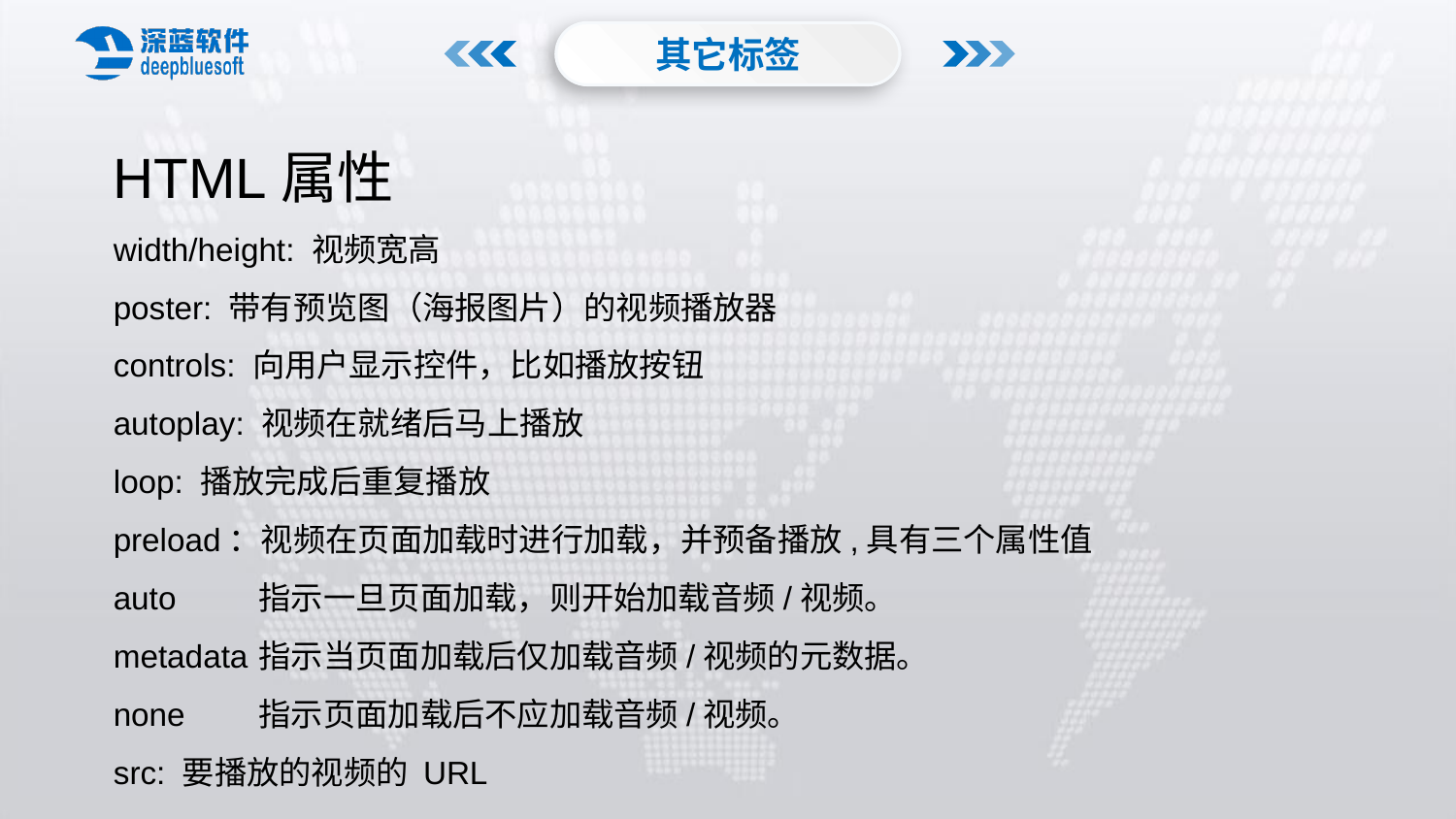

其它标签

HTML属性
width/height: 视频宽高
poster: 带有预览图（海报图片）的视频播放器
controls: 向用户显示控件，比如播放按钮
autoplay: 视频在就绪后马上播放
loop: 播放完成后重复播放
preload：视频在页面加载时进行加载，并预备播放,具有三个属性值
auto	指示一旦页面加载，则开始加载音频/视频。
metadata	指示当页面加载后仅加载音频/视频的元数据。
none	指示页面加载后不应加载音频/视频。
src: 要播放的视频的 URL